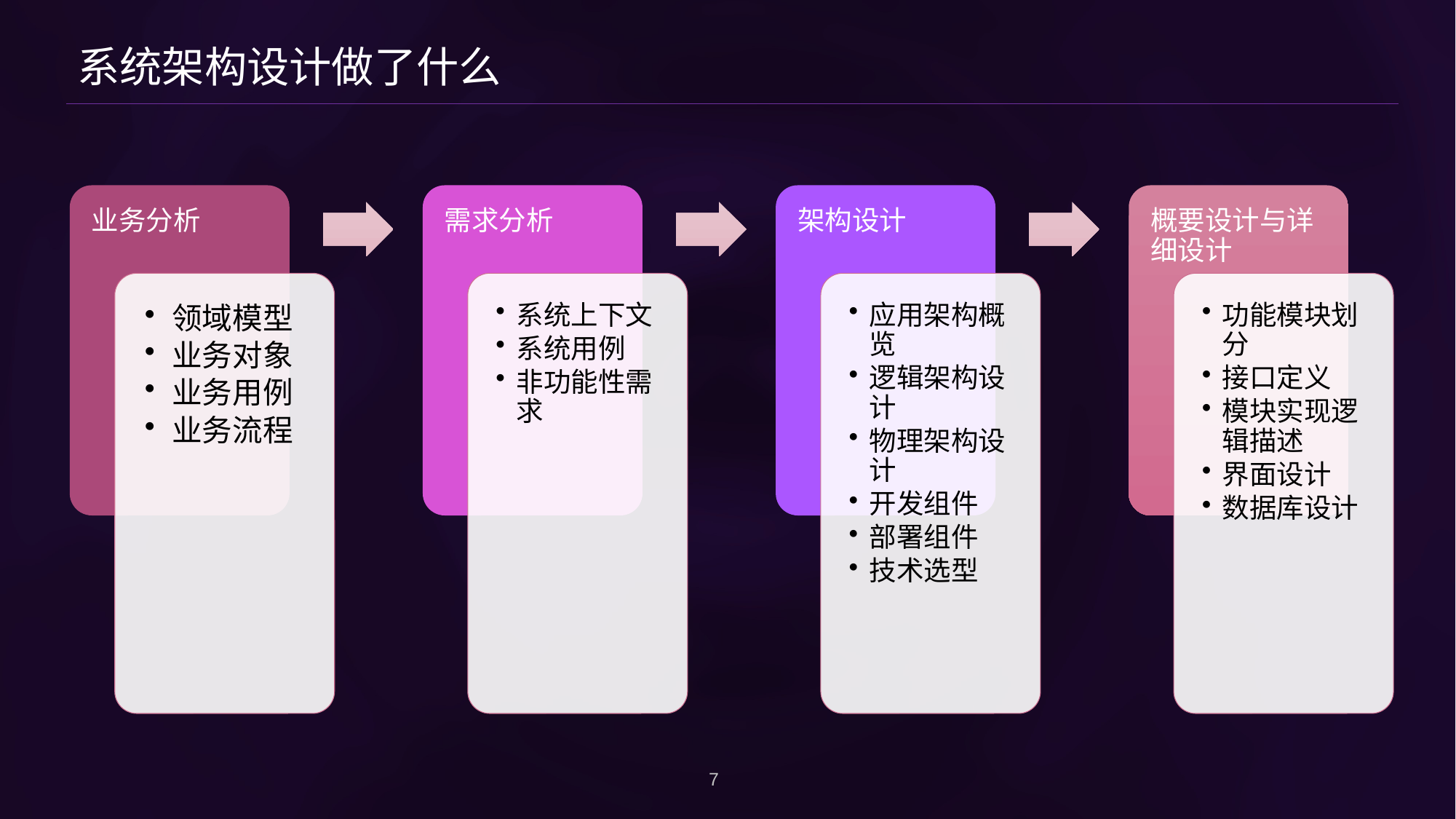

# 系统架构设计做了什么
业务分析
领域模型
业务对象
业务用例
业务流程

需求分析
系统上下文
系统用例
非功能性需求

架构设计
应用架构概览
逻辑架构设计
物理架构设计
开发组件
部署组件
技术选型

概要设计与详细设计
功能模块划分
接口定义
模块实现逻辑描述
界面设计
数据库设计
7